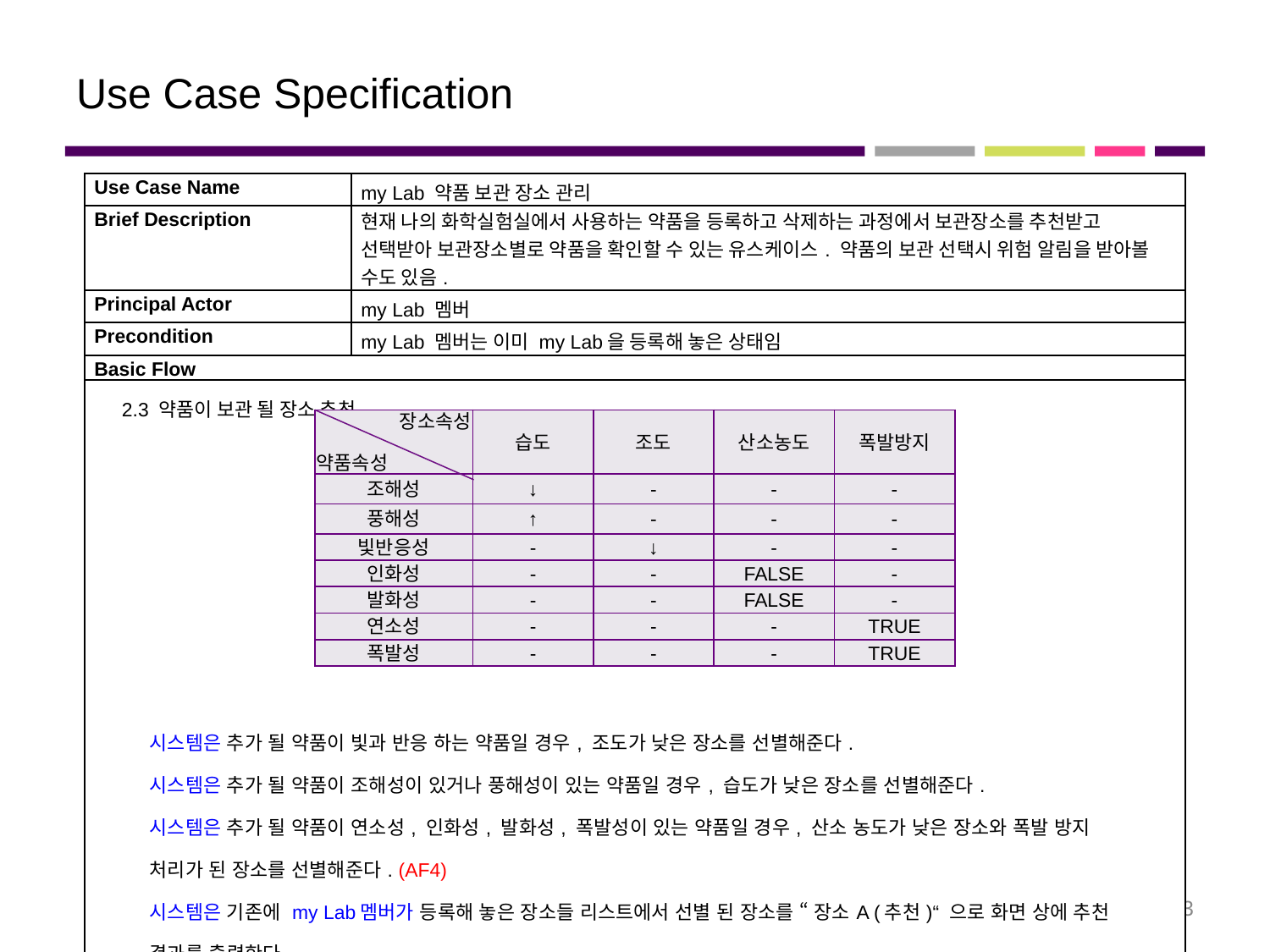

# Use Case Specification
| Use Case Name | my Lab 약품 보관 장소 관리 |
| --- | --- |
| Brief Description | 현재 나의 화학실험실에서 사용하는 약품을 등록하고 삭제하는 과정에서 보관장소를 추천받고 선택받아 보관장소별로 약품을 확인할 수 있는 유스케이스. 약품의 보관 선택시 위험 알림을 받아볼 수도 있음. |
| Principal Actor | my Lab 멤버 |
| Precondition | my Lab 멤버는 이미 my Lab을 등록해 놓은 상태임 |
| Basic Flow |  |
| 2.3 약품이 보관 될 장소 추천 시스템은 추가 될 약품이 빛과 반응 하는 약품일 경우, 조도가 낮은 장소를 선별해준다. 시스템은 추가 될 약품이 조해성이 있거나 풍해성이 있는 약품일 경우, 습도가 낮은 장소를 선별해준다. 시스템은 추가 될 약품이 연소성, 인화성, 발화성, 폭발성이 있는 약품일 경우, 산소 농도가 낮은 장소와 폭발 방지 처리가 된 장소를 선별해준다. (AF4) 시스템은 기존에 my Lab멤버가 등록해 놓은 장소들 리스트에서 선별 된 장소를 “ 장소A (추천)“ 으로 화면 상에 추천 결과를 출력한다. |  |
| 장소속성 약품속성 | 습도 | 조도 | 산소농도 | 폭발방지 |
| --- | --- | --- | --- | --- |
| 조해성 | ↓ | - | - | - |
| 풍해성 | ↑ | - | - | - |
| 빛반응성 | - | ↓ | - | - |
| 인화성 | - | - | FALSE | - |
| 발화성 | - | - | FALSE | - |
| 연소성 | - | - | - | TRUE |
| 폭발성 | - | - | - | TRUE |
3